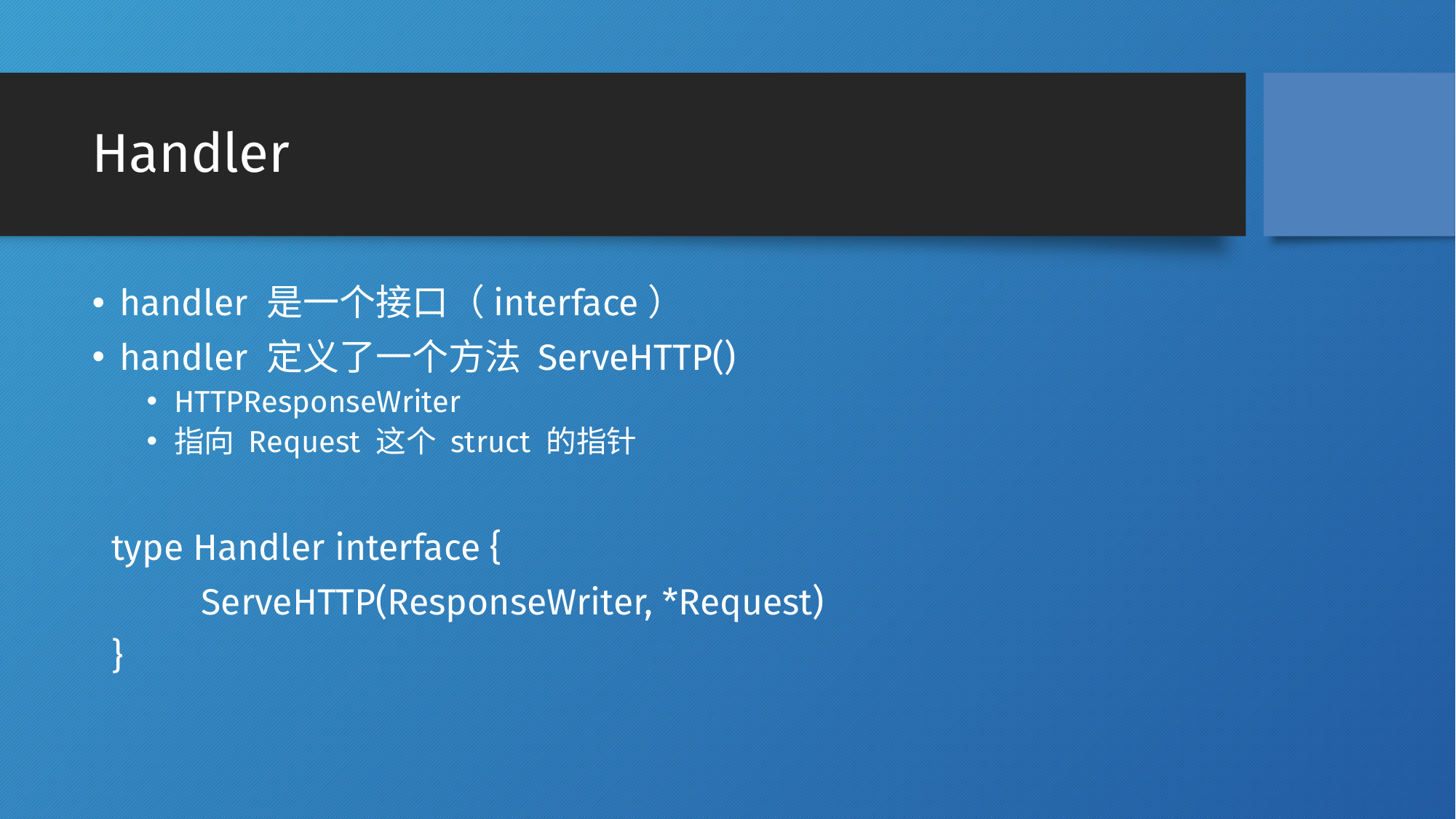

# Handler
handler 是一个接口（interface）
handler 定义了一个方法 ServeHTTP()
HTTPResponseWriter
指向 Request 这个 struct 的指针

  type Handler interface {
	ServeHTTP(ResponseWriter, *Request)
  }